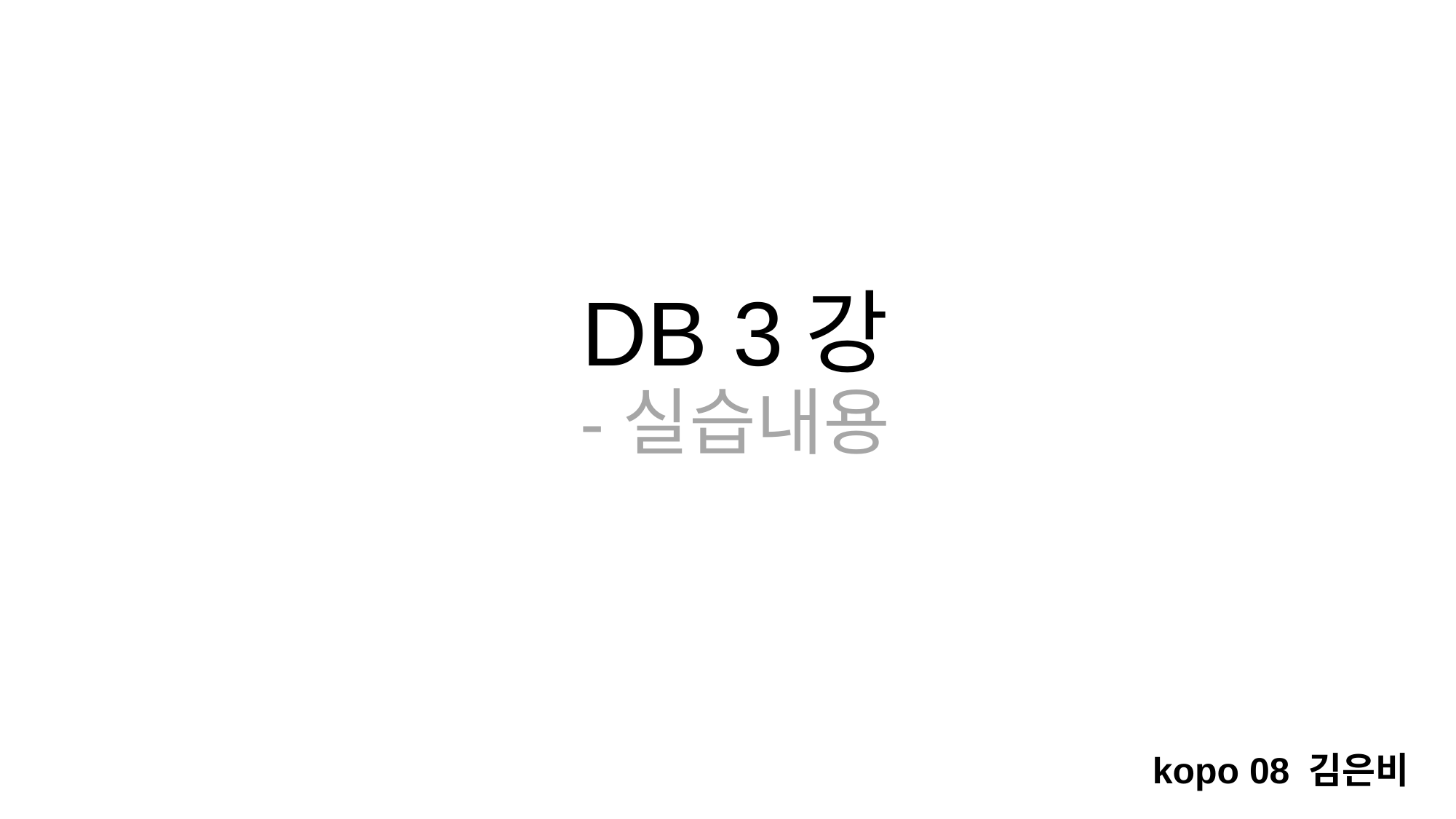

# DB 3강 -실습내용
kopo 08 김은비